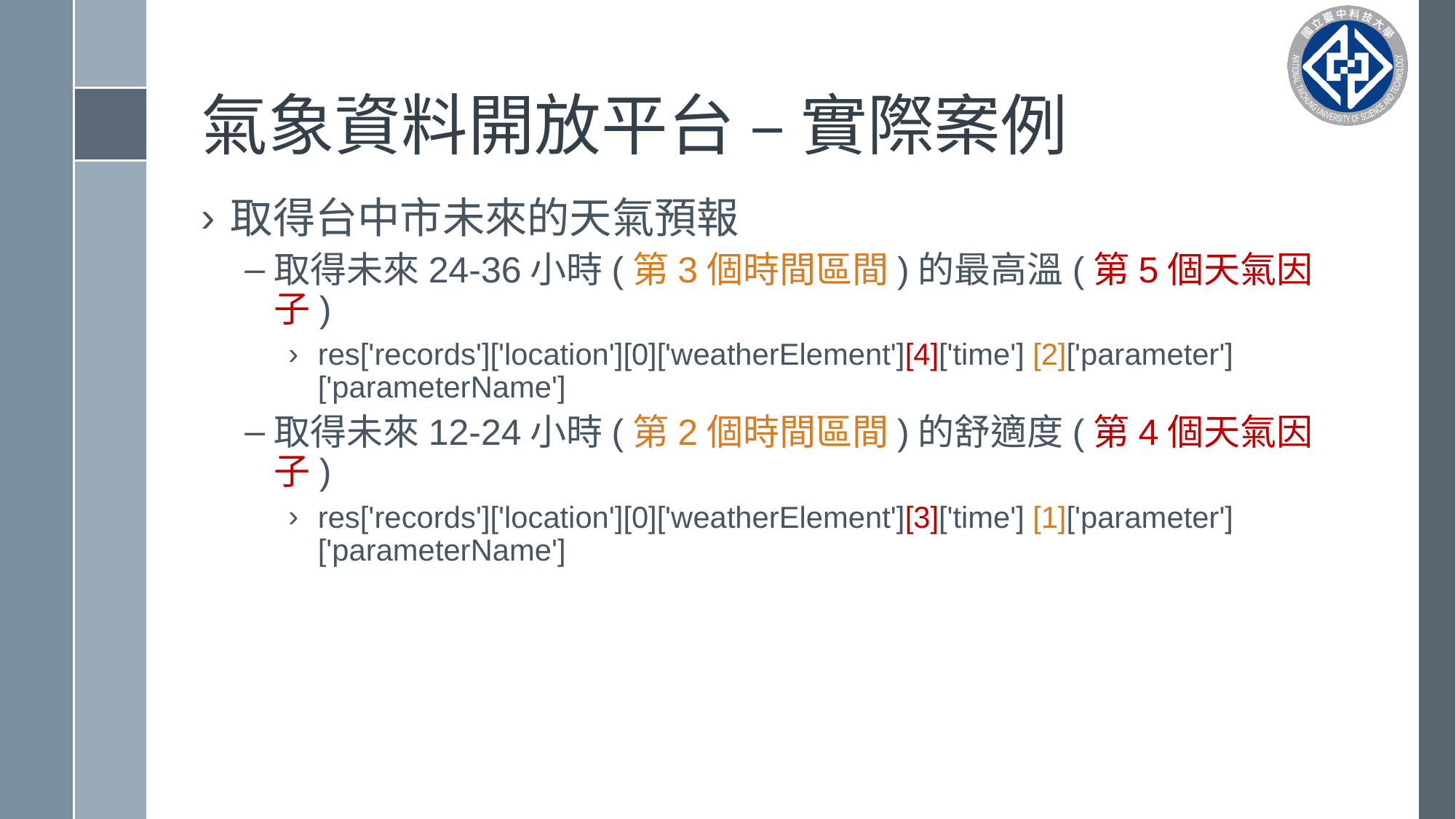

# 氣象資料開放平台 – 實際案例
取得台中市未來的天氣預報
取得未來24-36小時(第3個時間區間)的最高溫(第5個天氣因子)
res['records']['location'][0]['weatherElement'][4]['time'] [2]['parameter']['parameterName']
取得未來12-24小時(第2個時間區間)的舒適度(第4個天氣因子)
res['records']['location'][0]['weatherElement'][3]['time'] [1]['parameter']['parameterName']